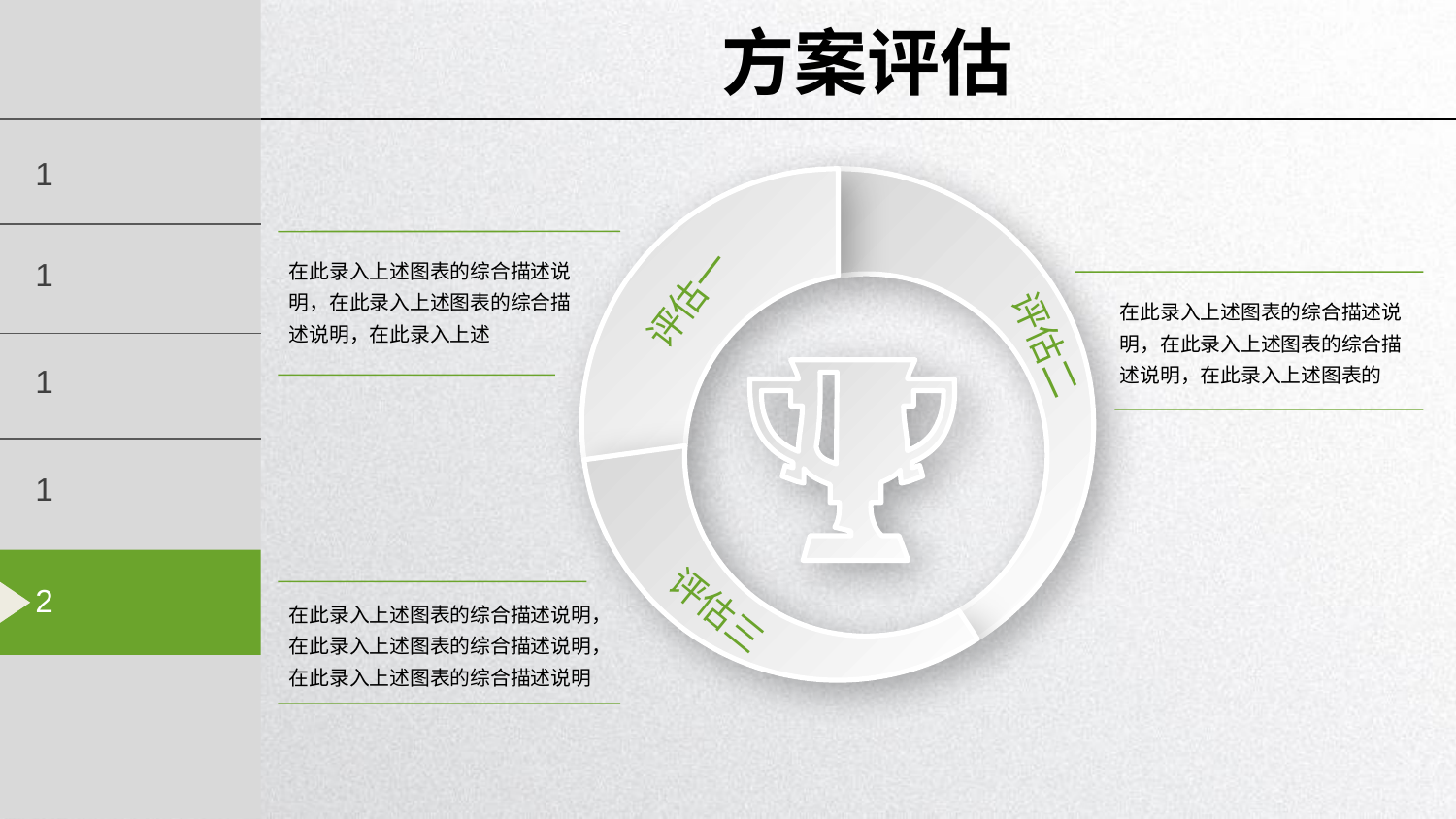

方案评估

在此录入上述图表的综合描述说明，在此录入上述图表的综合描述说明，在此录入上述
评估一

在此录入上述图表的综合描述说明，在此录入上述图表的综合描述说明，在此录入上述图表的
评估二

评估三

在此录入上述图表的综合描述说明，在此录入上述图表的综合描述说明，在此录入上述图表的综合描述说明